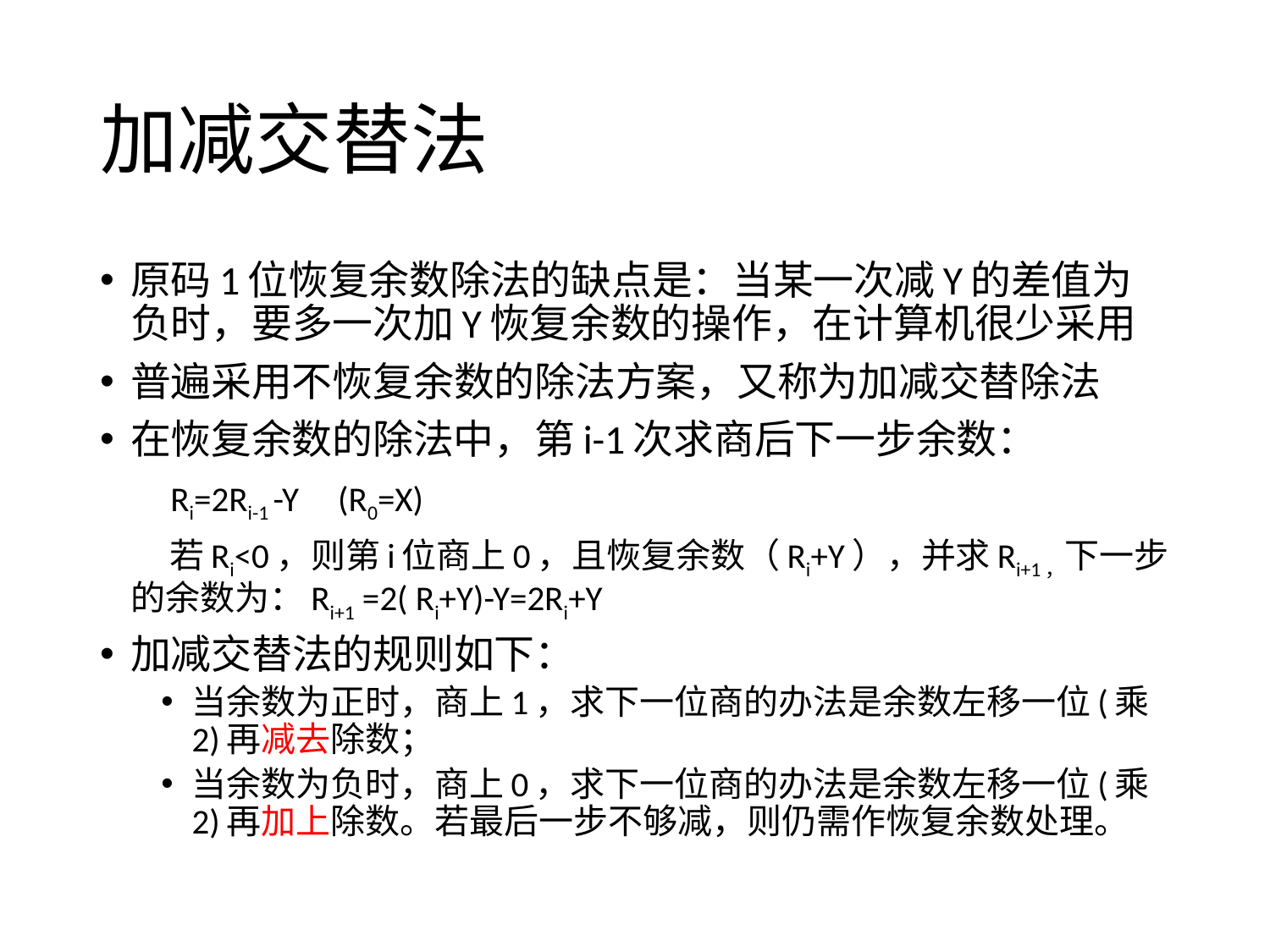

# 加减交替法
原码1位恢复余数除法的缺点是：当某一次减Y的差值为负时，要多一次加Y恢复余数的操作，在计算机很少采用
普遍采用不恢复余数的除法方案，又称为加减交替除法
在恢复余数的除法中，第i-1次求商后下一步余数：
         Ri=2Ri-1 -Y     (R0=X)
        若Ri<0，则第i位商上0，且恢复余数（Ri+Y），并求Ri+1，下一步的余数为：Ri+1 =2( Ri+Y)-Y=2Ri+Y
加减交替法的规则如下：
当余数为正时，商上1，求下一位商的办法是余数左移一位(乘2)再减去除数；
当余数为负时，商上0，求下一位商的办法是余数左移一位(乘2)再加上除数。若最后一步不够减，则仍需作恢复余数处理。